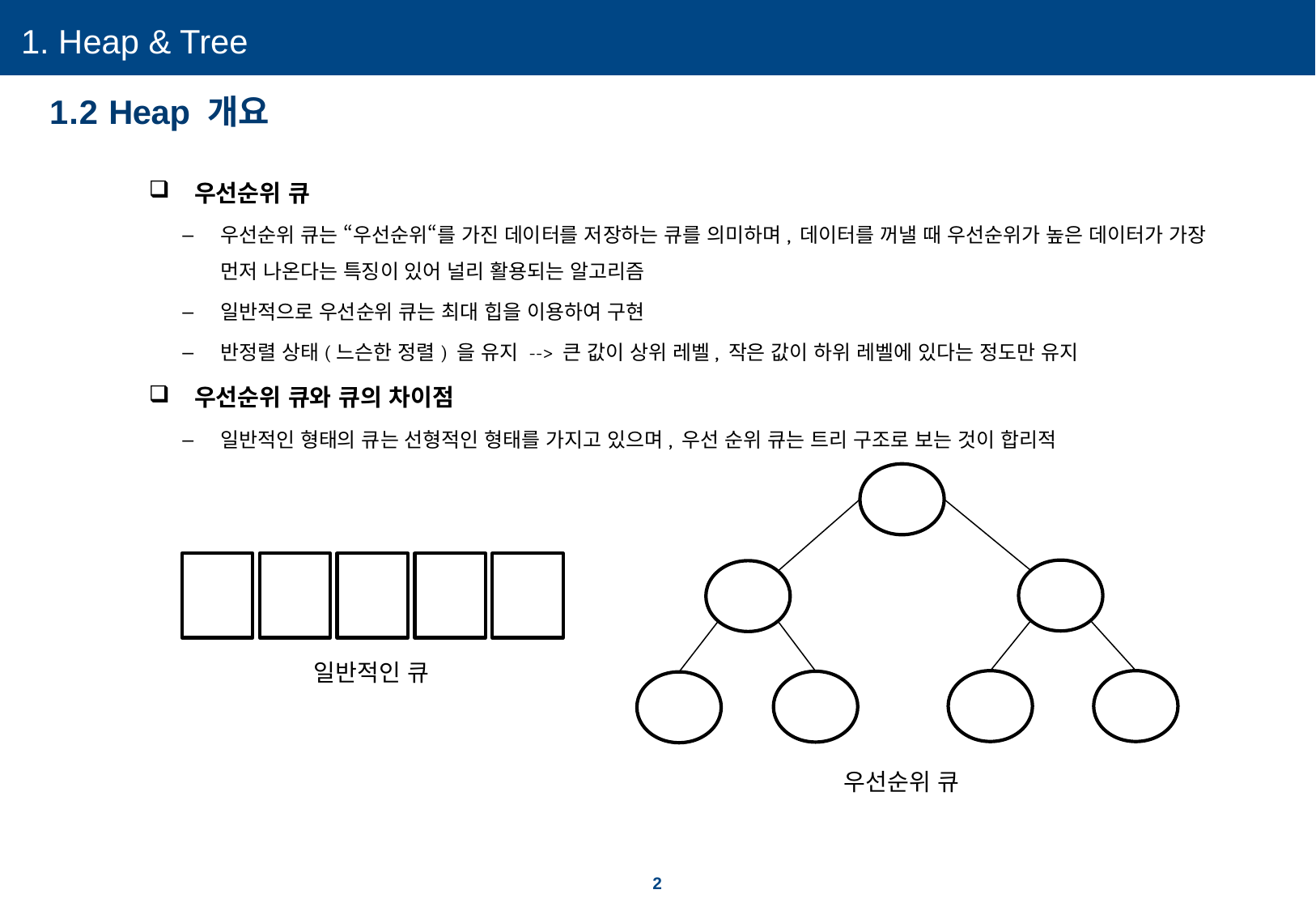

1. Heap & Tree
1.2 Heap 개요
우선순위 큐
우선순위 큐는 “우선순위“를 가진 데이터를 저장하는 큐를 의미하며, 데이터를 꺼낼 때 우선순위가 높은 데이터가 가장 먼저 나온다는 특징이 있어 널리 활용되는 알고리즘
일반적으로 우선순위 큐는 최대 힙을 이용하여 구현
반정렬 상태(느슨한 정렬) 을 유지 --> 큰 값이 상위 레벨, 작은 값이 하위 레벨에 있다는 정도만 유지
우선순위 큐와 큐의 차이점
일반적인 형태의 큐는 선형적인 형태를 가지고 있으며, 우선 순위 큐는 트리 구조로 보는 것이 합리적

일반적인 큐

우선순위 큐
2